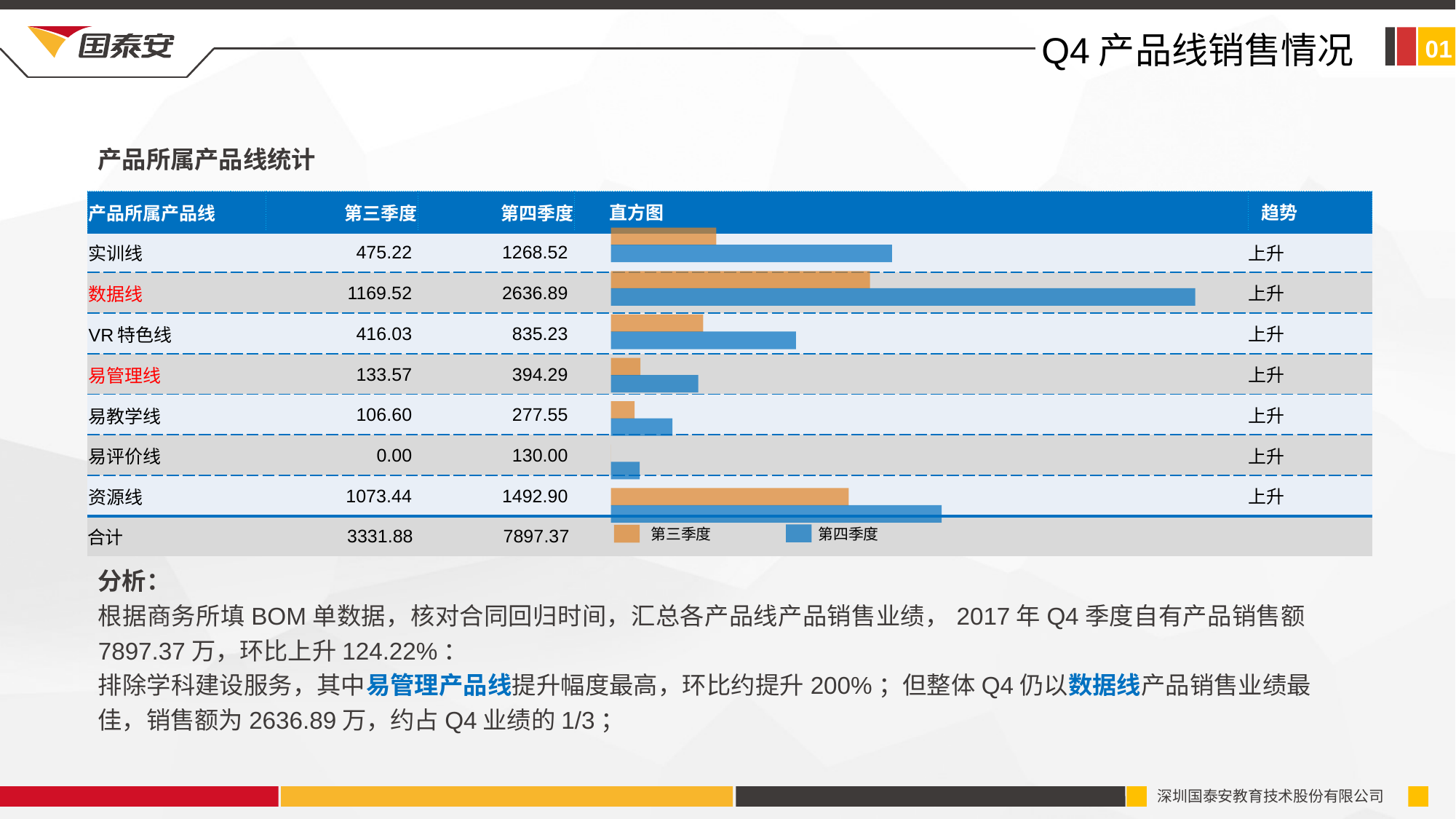

Q4产品线销售情况
01
产品所属产品线统计
| 产品所属产品线 | 第三季度 | 第四季度 | 直方图 | 趋势 |
| --- | --- | --- | --- | --- |
| 实训线 | 475.22 | 1268.52 |  | 上升 |
| 数据线 | 1169.52 | 2636.89 |  | 上升 |
| VR特色线 | 416.03 | 835.23 |  | 上升 |
| 易管理线 | 133.57 | 394.29 |  | 上升 |
| 易教学线 | 106.60 | 277.55 |  | 上升 |
| 易评价线 | 0.00 | 130.00 |  | 上升 |
| 资源线 | 1073.44 | 1492.90 |  | 上升 |
| 合计 | 3331.88 | 7897.37 |  |  |

### Chart

| Category | 第三季度 | 第四季度 |
|---|---|---|
| 实训线 | 475.22 | 1268.52 |
| 数据线 | 1169.52 | 2636.89 |
| VR特色线 | 416.03 | 835.23 |
| 易管理线 | 133.57 | 394.29 |
| 易教学线 | 106.6 | 277.55 |
| 易评价线 | 0.0 | 130.0 |
| 资源线 | 1073.44 | 1492.9 |
第三季度
第四季度

分析：
根据商务所填BOM单数据，核对合同回归时间，汇总各产品线产品销售业绩，2017年Q4季度自有产品销售额7897.37万，环比上升124.22%：
排除学科建设服务，其中易管理产品线提升幅度最高，环比约提升200%；但整体Q4仍以数据线产品销售业绩最佳，销售额为2636.89万，约占Q4业绩的1/3；